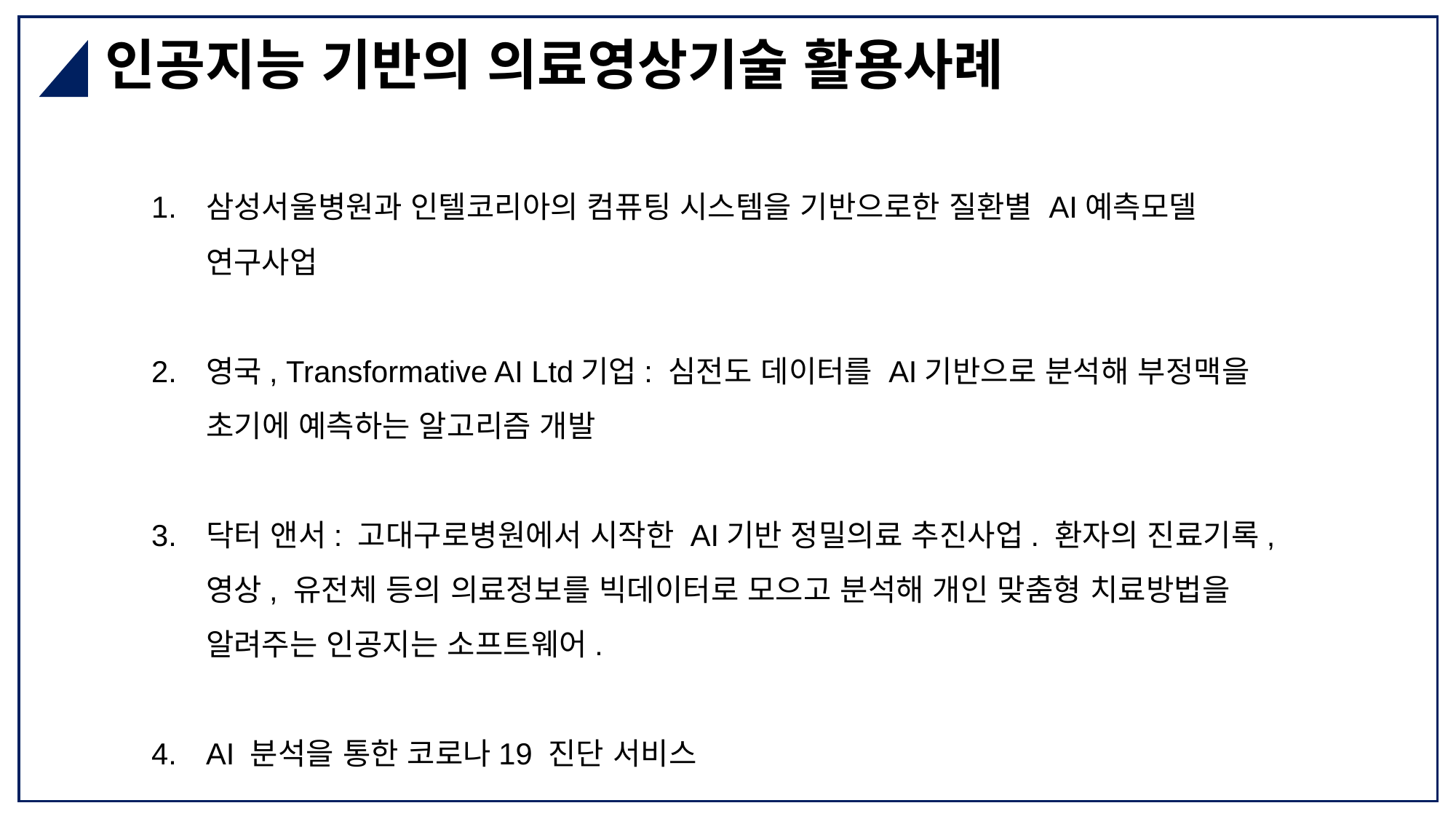

# 인공지능 기반의 의료영상기술 활용사례

삼성서울병원과 인텔코리아의 컴퓨팅 시스템을 기반으로한 질환별 AI예측모델 연구사업

영국, Transformative AI Ltd기업: 심전도 데이터를 AI기반으로 분석해 부정맥을 초기에 예측하는 알고리즘 개발

닥터 앤서: 고대구로병원에서 시작한 AI기반 정밀의료 추진사업. 환자의 진료기록, 영상, 유전체 등의 의료정보를 빅데이터로 모으고 분석해 개인 맞춤형 치료방법을 알려주는 인공지는 소프트웨어.

AI 분석을 통한 코로나19 진단 서비스